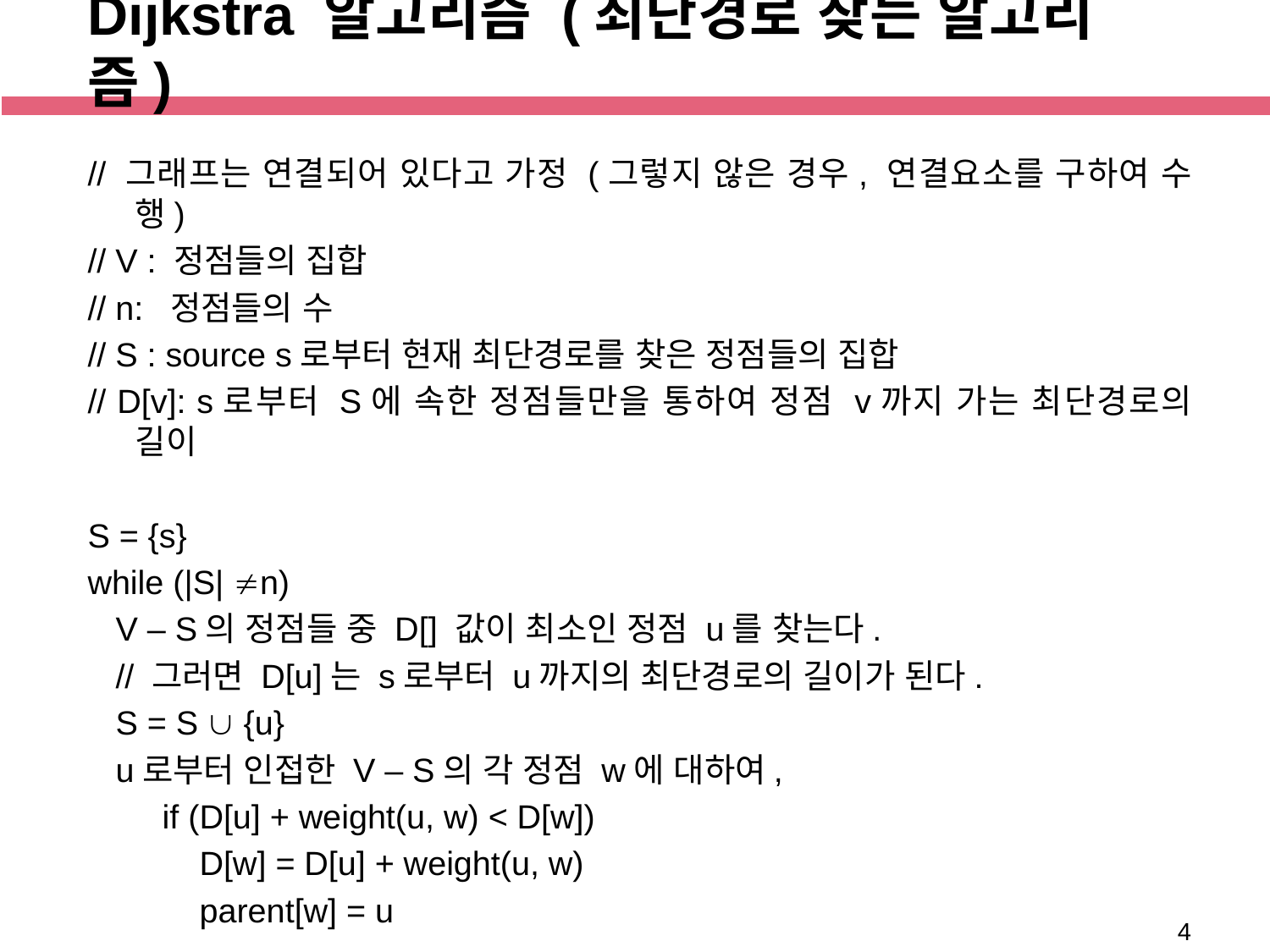

# Dijkstra 알고리즘 (최단경로 찾는 알고리즘)
// 그래프는 연결되어 있다고 가정 (그렇지 않은 경우, 연결요소를 구하여 수행)
// V : 정점들의 집합
// n:  정점들의 수
// S : source s로부터 현재 최단경로를 찾은 정점들의 집합
// D[v]: s로부터 S에 속한 정점들만을 통하여 정점 v까지 가는 최단경로의 길이

S = {s}
while (|S| ≠n)
   V – S의 정점들 중 D[] 값이 최소인 정점 u를 찾는다.
   // 그러면 D[u]는 s로부터 u까지의 최단경로의 길이가 된다.
   S = S ∪ {u}
   u로부터 인접한 V – S의 각 정점 w에 대하여,
        if (D[u] + weight(u, w) < D[w])
            D[w] = D[u] + weight(u, w)
            parent[w] = u